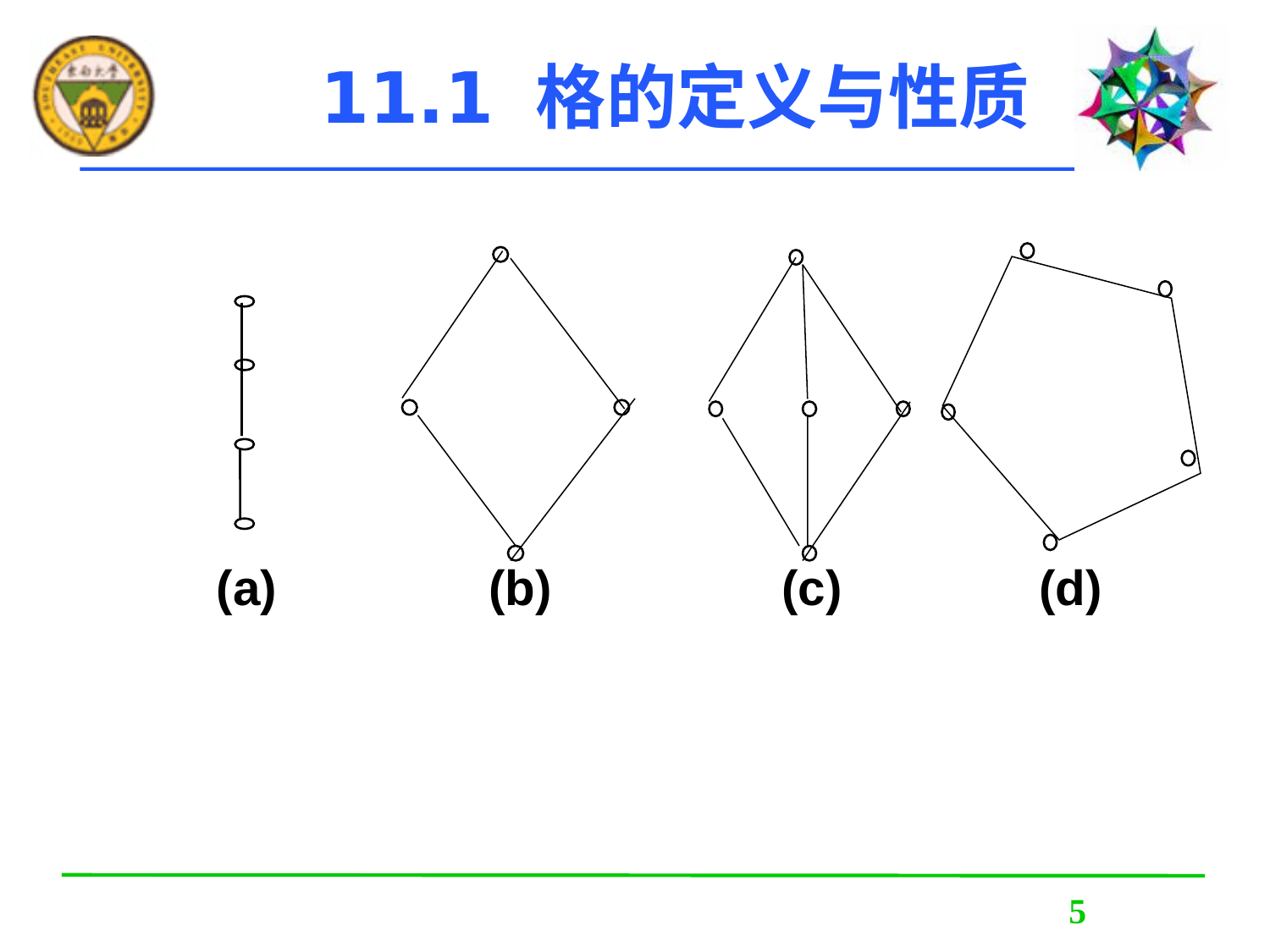

# 11.1 格的定义与性质

(a)
(b)
(c)
(d)